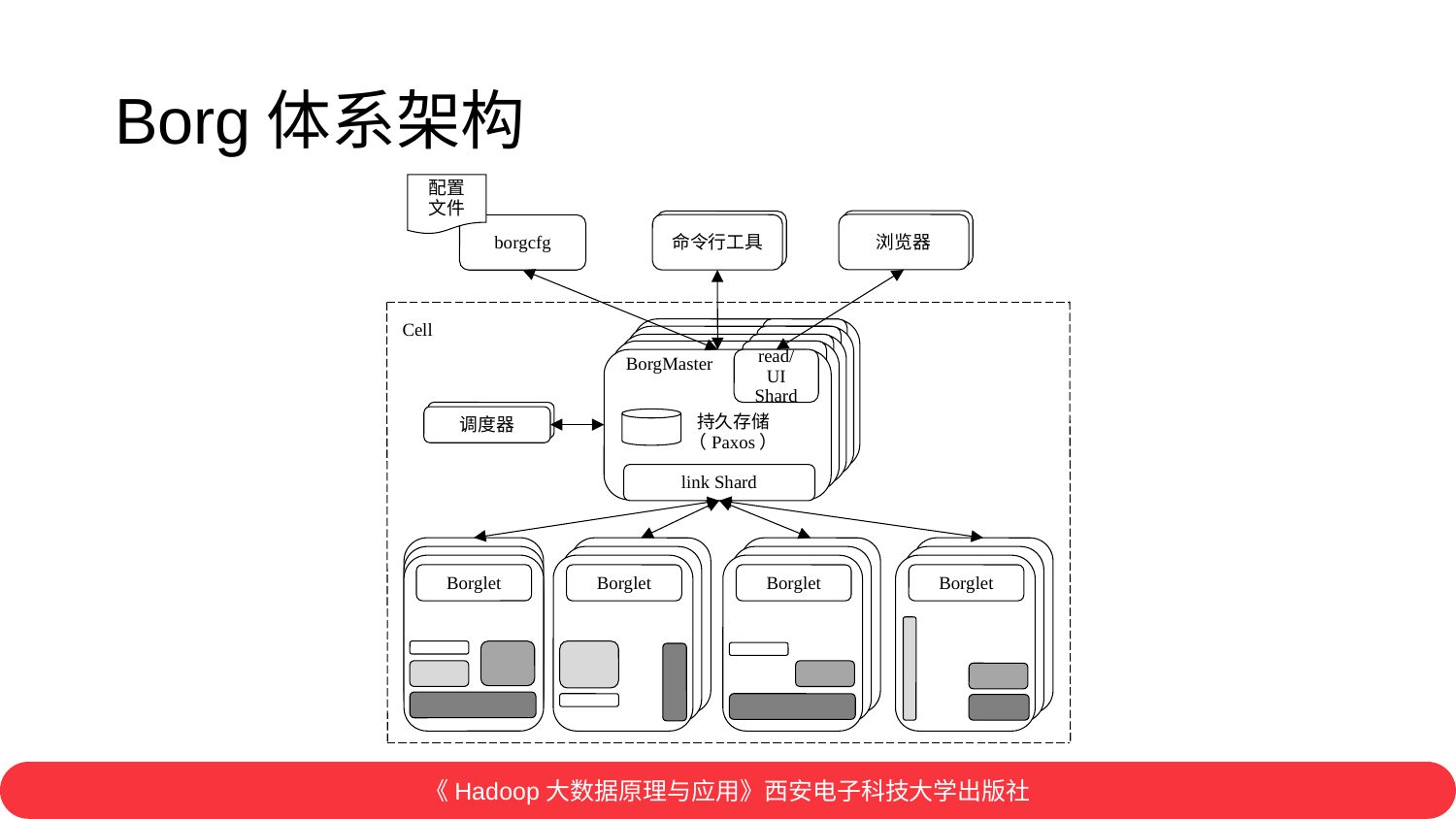

# Borg体系架构

配置文件

浏览器
命令行工具
borgcfg
Cell

BorgMaster

read/UI
Shard

持久存储
（Paxos）
调度器

link Shard

Borglet
Borglet
Borglet
Borglet